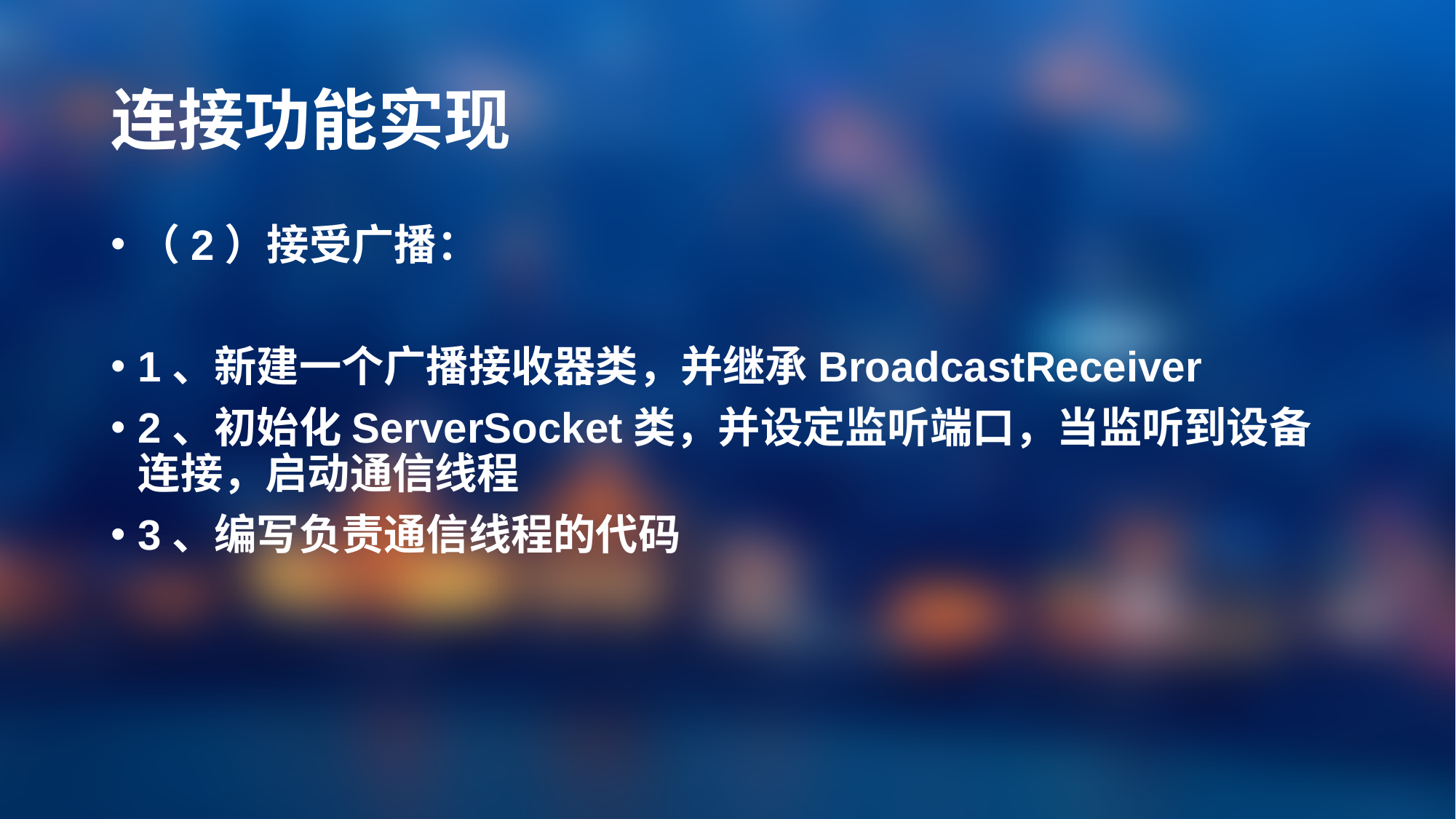

# 连接功能实现
（2）接受广播：

1、新建一个广播接收器类，并继承BroadcastReceiver
2、初始化ServerSocket类，并设定监听端口，当监听到设备连接，启动通信线程
3、编写负责通信线程的代码